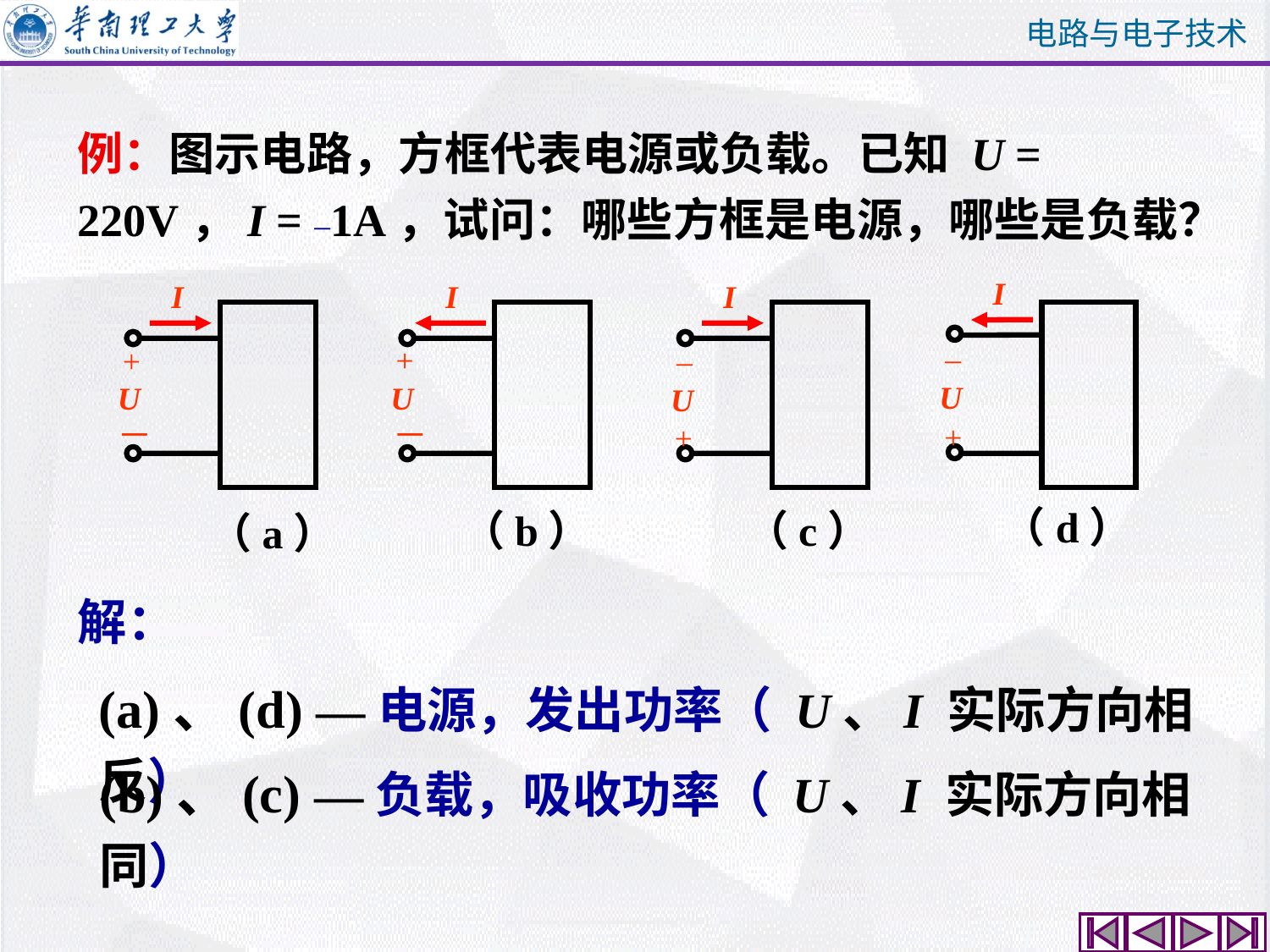

例：图示电路，方框代表电源或负载。已知 U = 220V，I = –1A，试问：哪些方框是电源，哪些是负载？
I
I
I
I

–
U
+
–
U
+
+
U
–

+
U
–

（d）
（c）
（b）
（a）
解：
(a)、(d) —电源，发出功率（ U、I 实际方向相反）
(b)、(c) —负载，吸收功率（ U、I 实际方向相同）